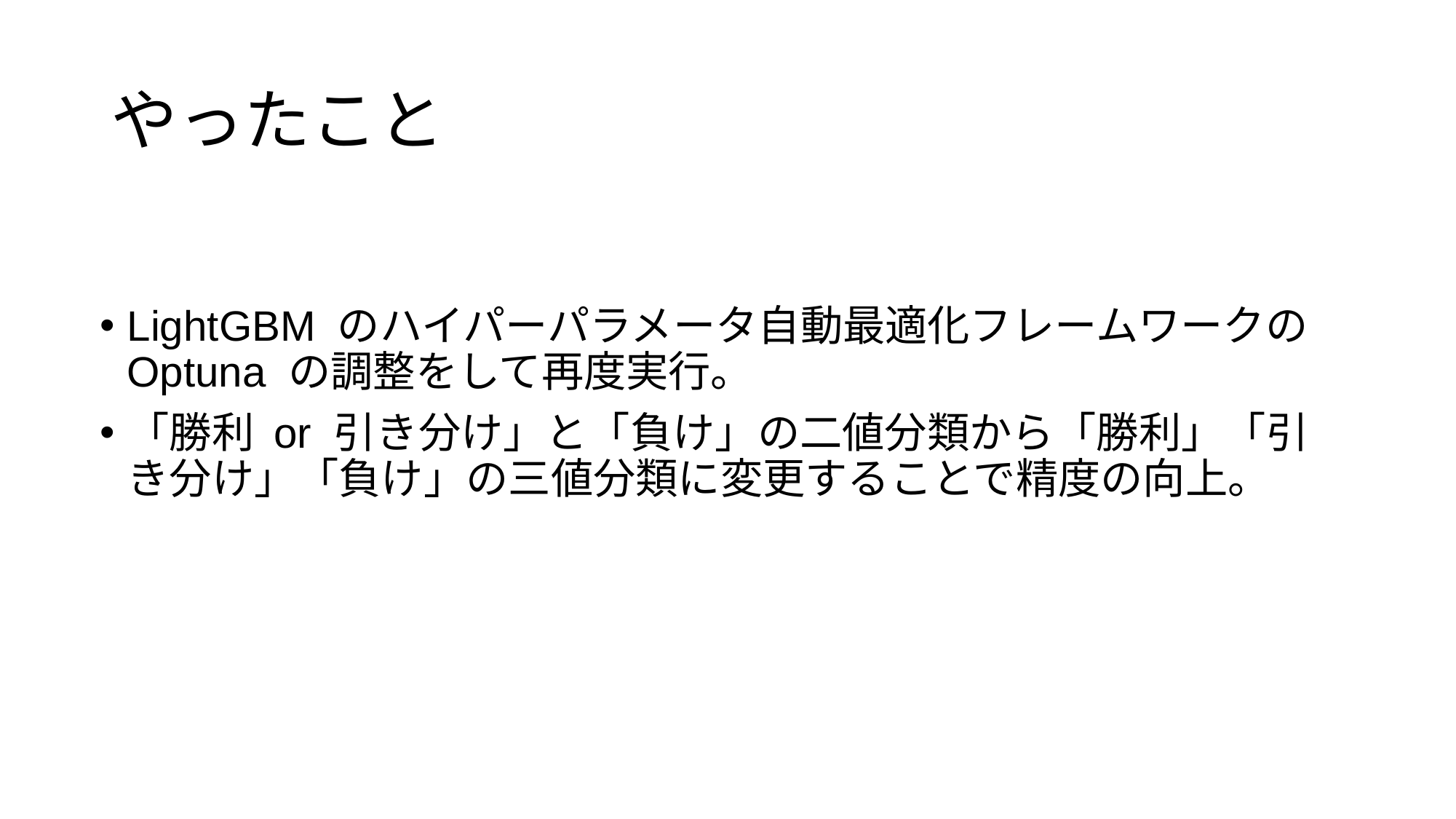

# やったこと
LightGBM のハイパーパラメータ自動最適化フレームワークのOptuna の調整をして再度実行。
「勝利 or 引き分け」と「負け」の二値分類から「勝利」「引き分け」「負け」の三値分類に変更することで精度の向上。